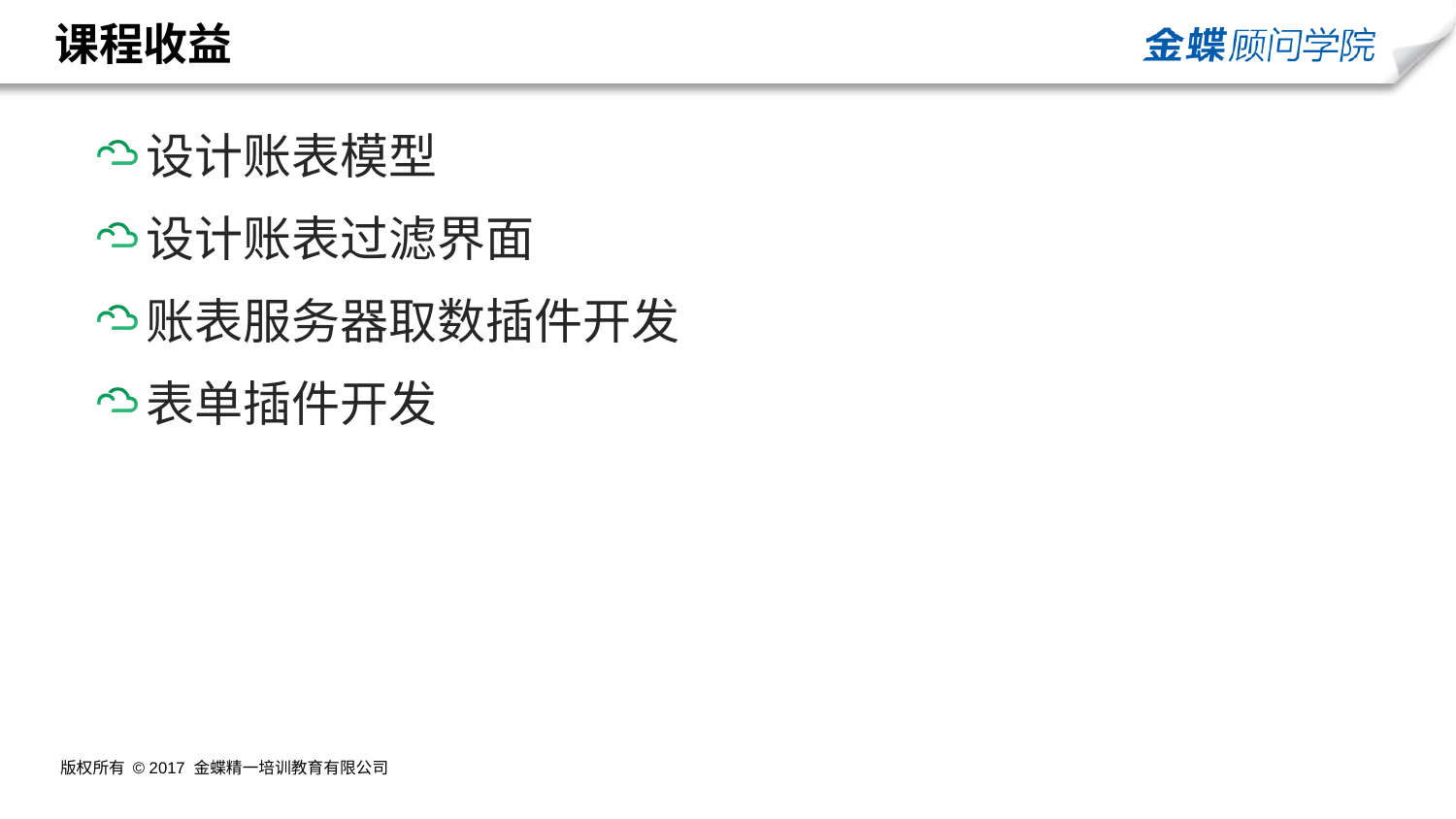

# 课程收益
设计账表模型
设计账表过滤界面
账表服务器取数插件开发
表单插件开发